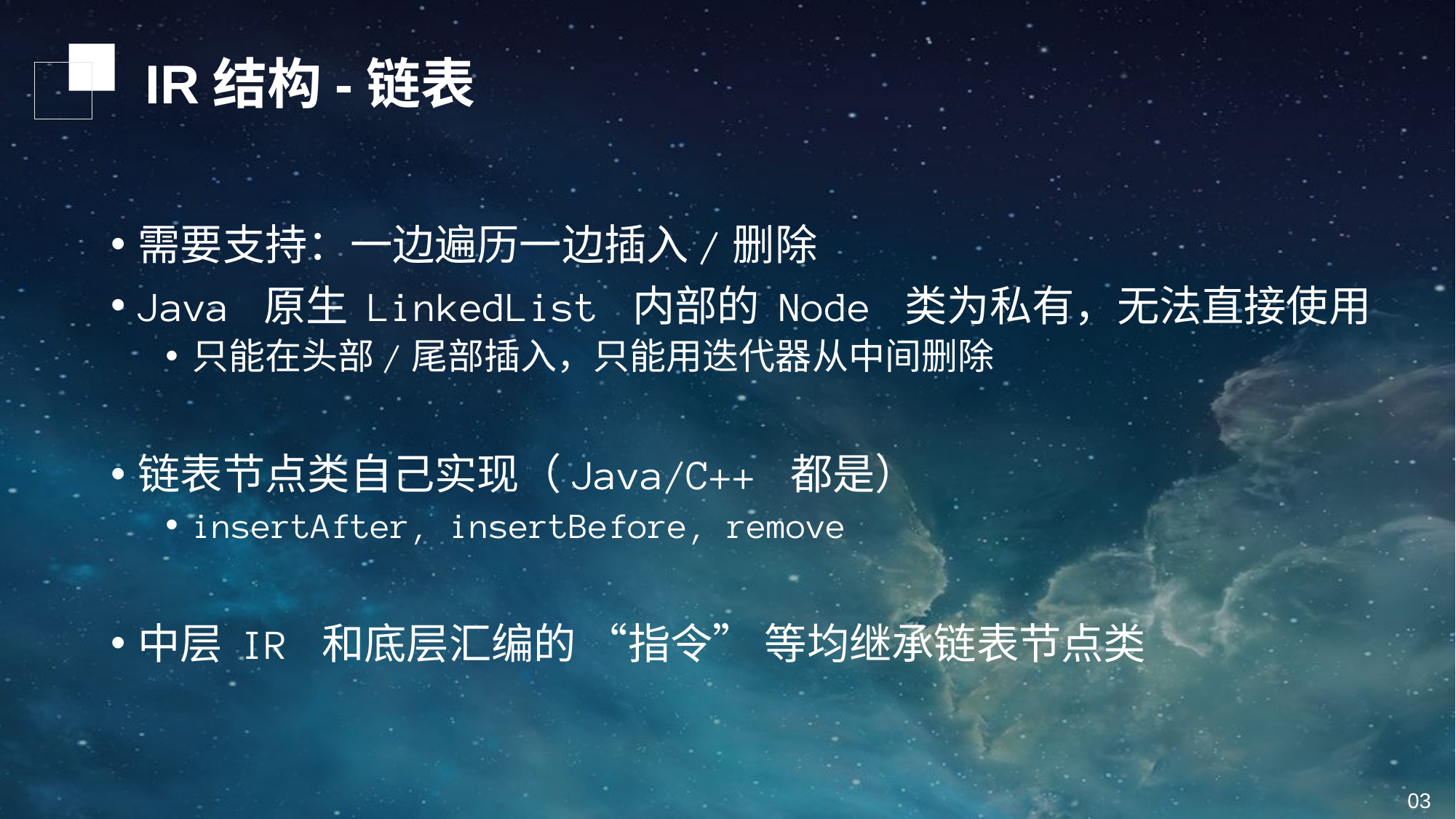

IR结构-链表

需要支持：一边遍历一边插入/删除
Java 原生 LinkedList 内部的 Node 类为私有，无法直接使用
只能在头部/尾部插入，只能用迭代器从中间删除

链表节点类自己实现（Java/C++ 都是）
insertAfter, insertBefore, remove

中层 IR 和底层汇编的 “指令” 等均继承链表节点类

03